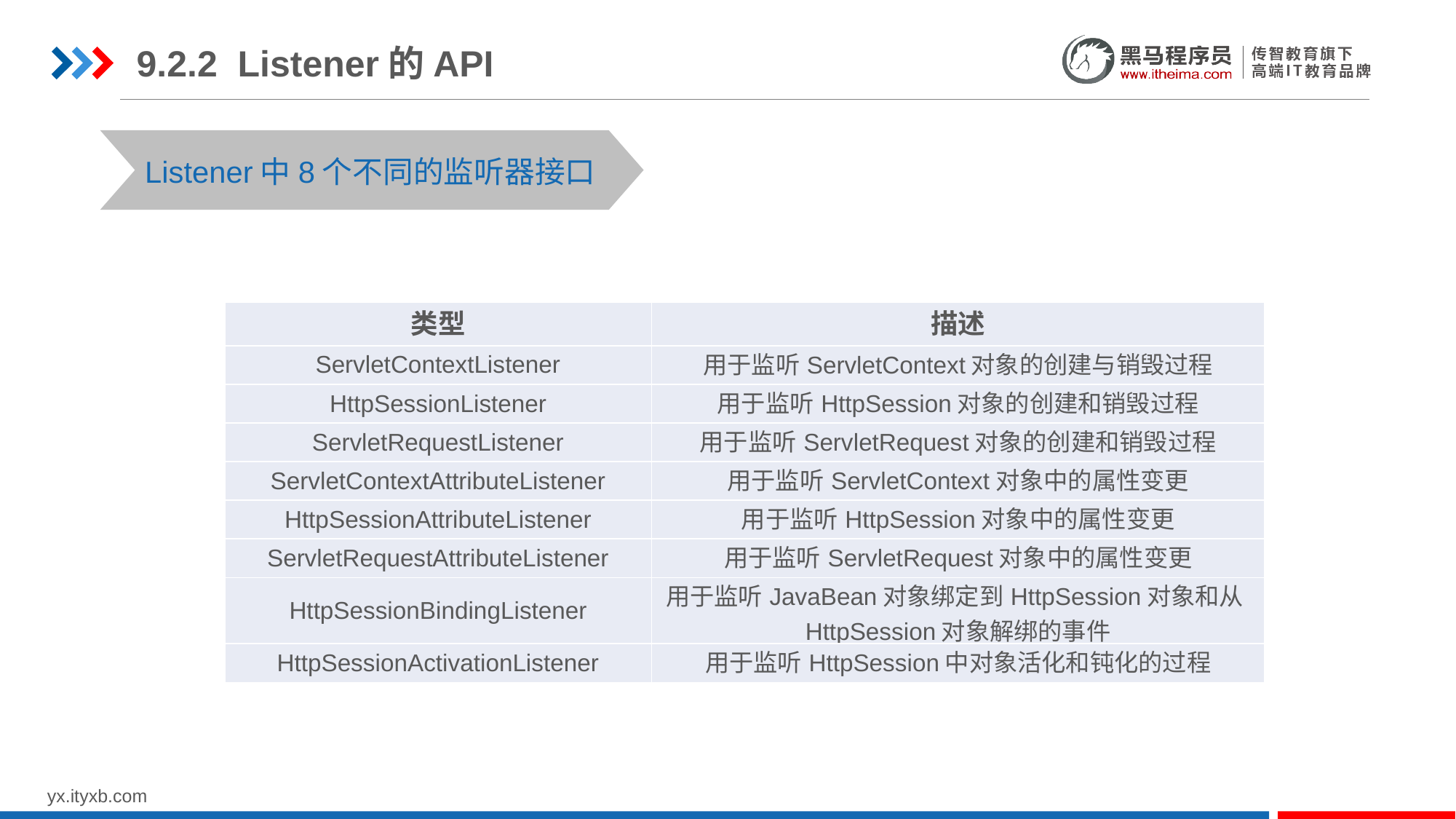

9.2.2  Listener的API

Listener中8个不同的监听器接口
| 类型 | 描述 |
| --- | --- |
| ServletContextListener | 用于监听ServletContext对象的创建与销毁过程 |
| HttpSessionListener | 用于监听HttpSession对象的创建和销毁过程 |
| ServletRequestListener | 用于监听ServletRequest对象的创建和销毁过程 |
| ServletContextAttributeListener | 用于监听ServletContext对象中的属性变更 |
| HttpSessionAttributeListener | 用于监听HttpSession对象中的属性变更 |
| ServletRequestAttributeListener | 用于监听ServletRequest对象中的属性变更 |
| HttpSessionBindingListener | 用于监听JavaBean对象绑定到HttpSession对象和从HttpSession对象解绑的事件 |
| HttpSessionActivationListener | 用于监听HttpSession中对象活化和钝化的过程 |